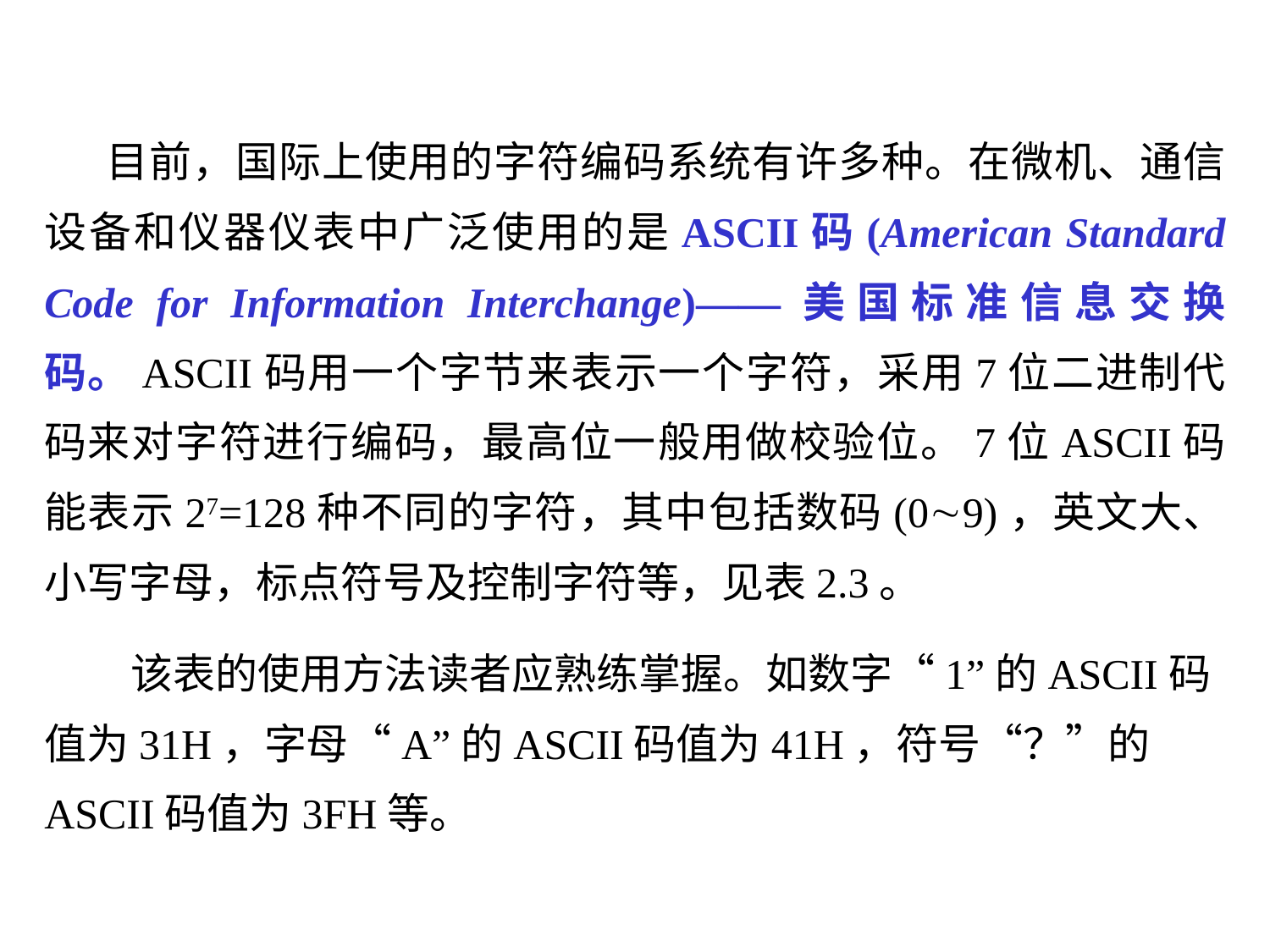

目前，国际上使用的字符编码系统有许多种。在微机、通信设备和仪器仪表中广泛使用的是ASCII码(American Standard Code for Information Interchange)——美国标准信息交换码。ASCII码用一个字节来表示一个字符，采用7位二进制代码来对字符进行编码，最高位一般用做校验位。7位ASCII码能表示27=128种不同的字符，其中包括数码(0∼9)，英文大、小写字母，标点符号及控制字符等，见表2.3。
        该表的使用方法读者应熟练掌握。如数字“1”的ASCII码值为31H，字母“A”的ASCII码值为41H，符号“？”的ASCII码值为3FH等。